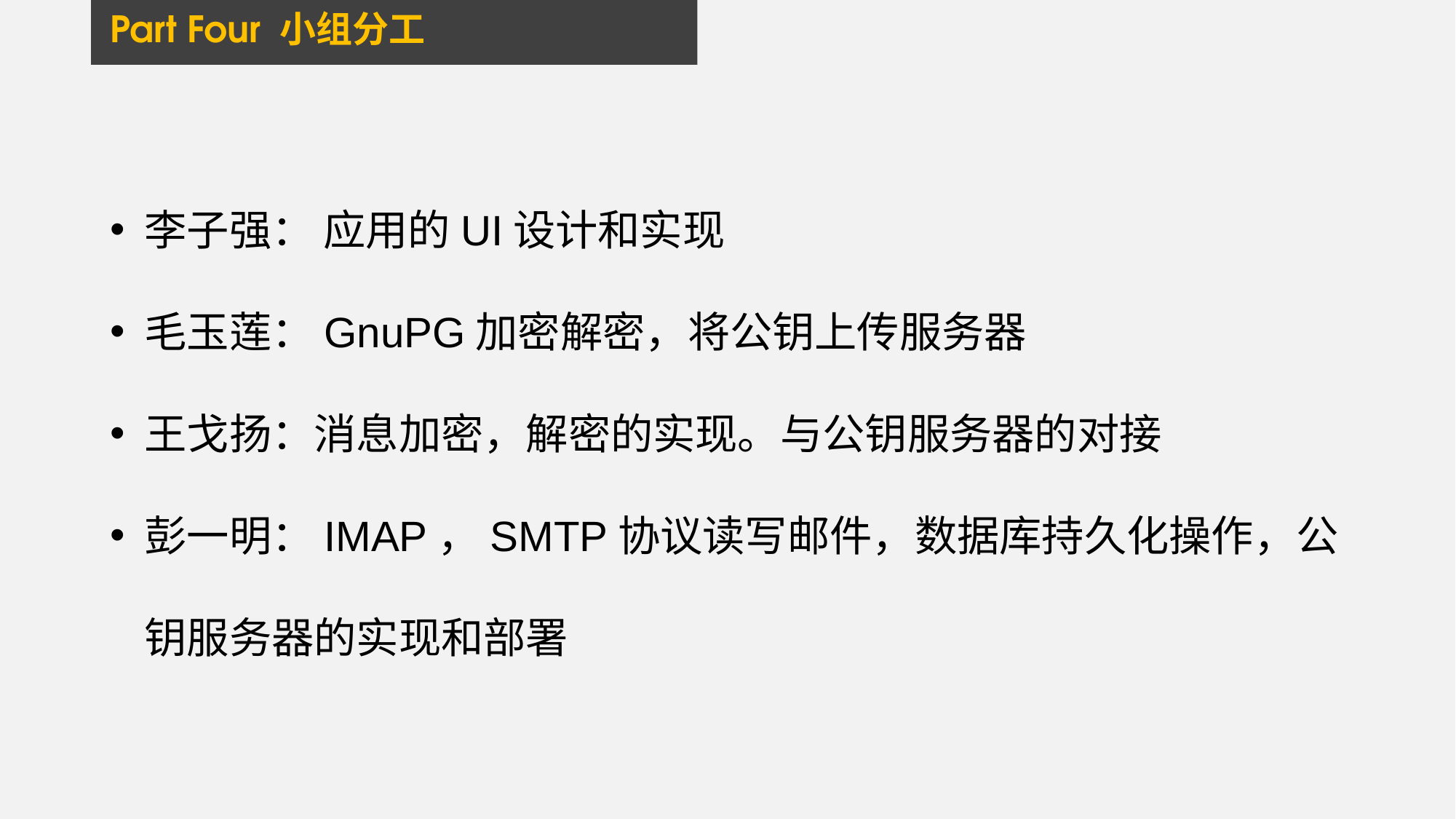

Part Four 小组分工
李子强： 应用的UI设计和实现
毛玉莲：GnuPG加密解密，将公钥上传服务器
王戈扬：消息加密，解密的实现。与公钥服务器的对接
彭一明：IMAP，SMTP协议读写邮件，数据库持久化操作，公钥服务器的实现和部署